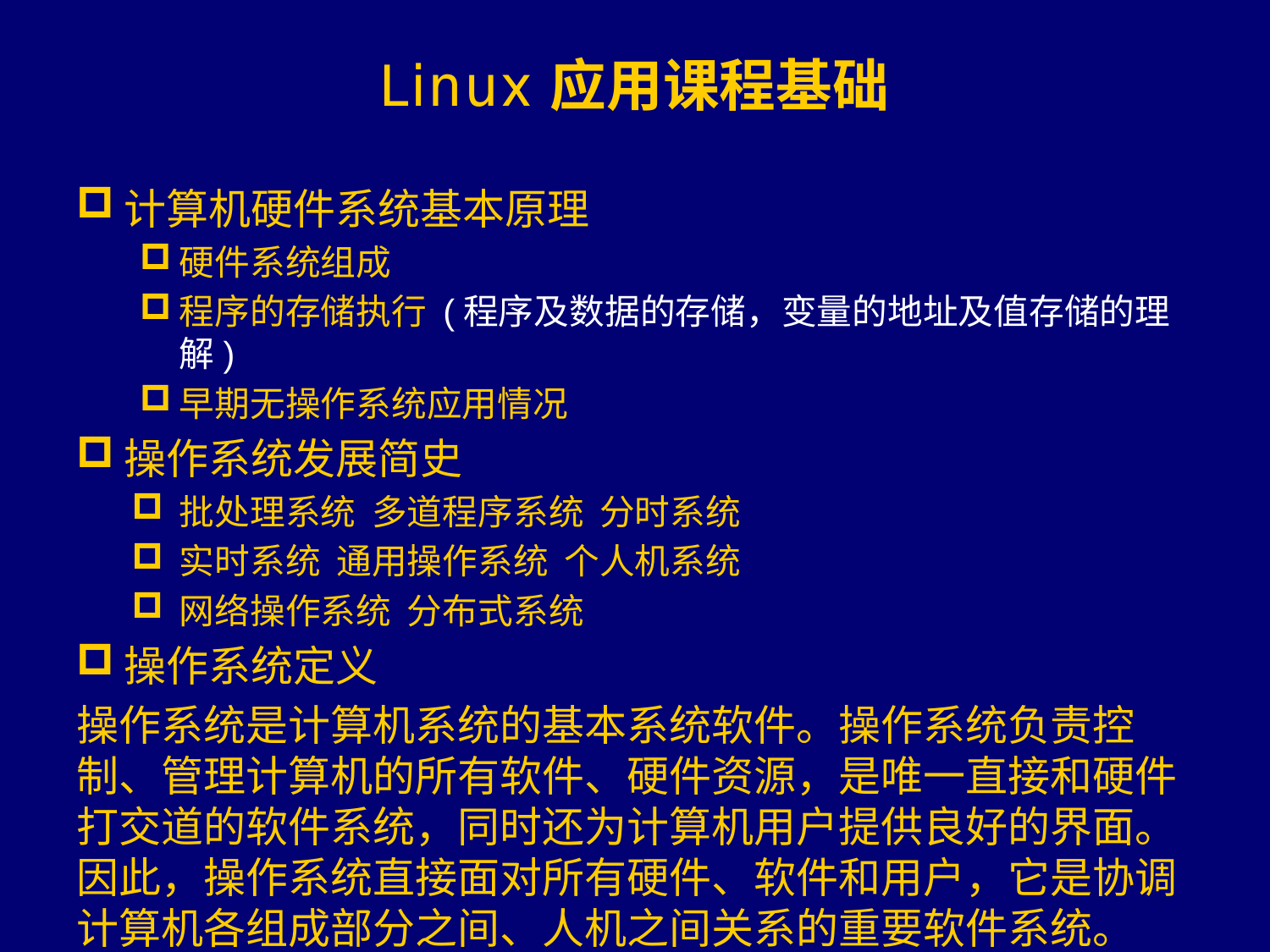

# Linux应用课程基础
计算机硬件系统基本原理
硬件系统组成
程序的存储执行 (程序及数据的存储，变量的地址及值存储的理解)
早期无操作系统应用情况
操作系统发展简史
批处理系统  多道程序系统  分时系统
实时系统  通用操作系统  个人机系统
网络操作系统  分布式系统
操作系统定义
操作系统是计算机系统的基本系统软件。操作系统负责控制、管理计算机的所有软件、硬件资源，是唯一直接和硬件打交道的软件系统，同时还为计算机用户提供良好的界面。因此，操作系统直接面对所有硬件、软件和用户，它是协调计算机各组成部分之间、人机之间关系的重要软件系统。

3